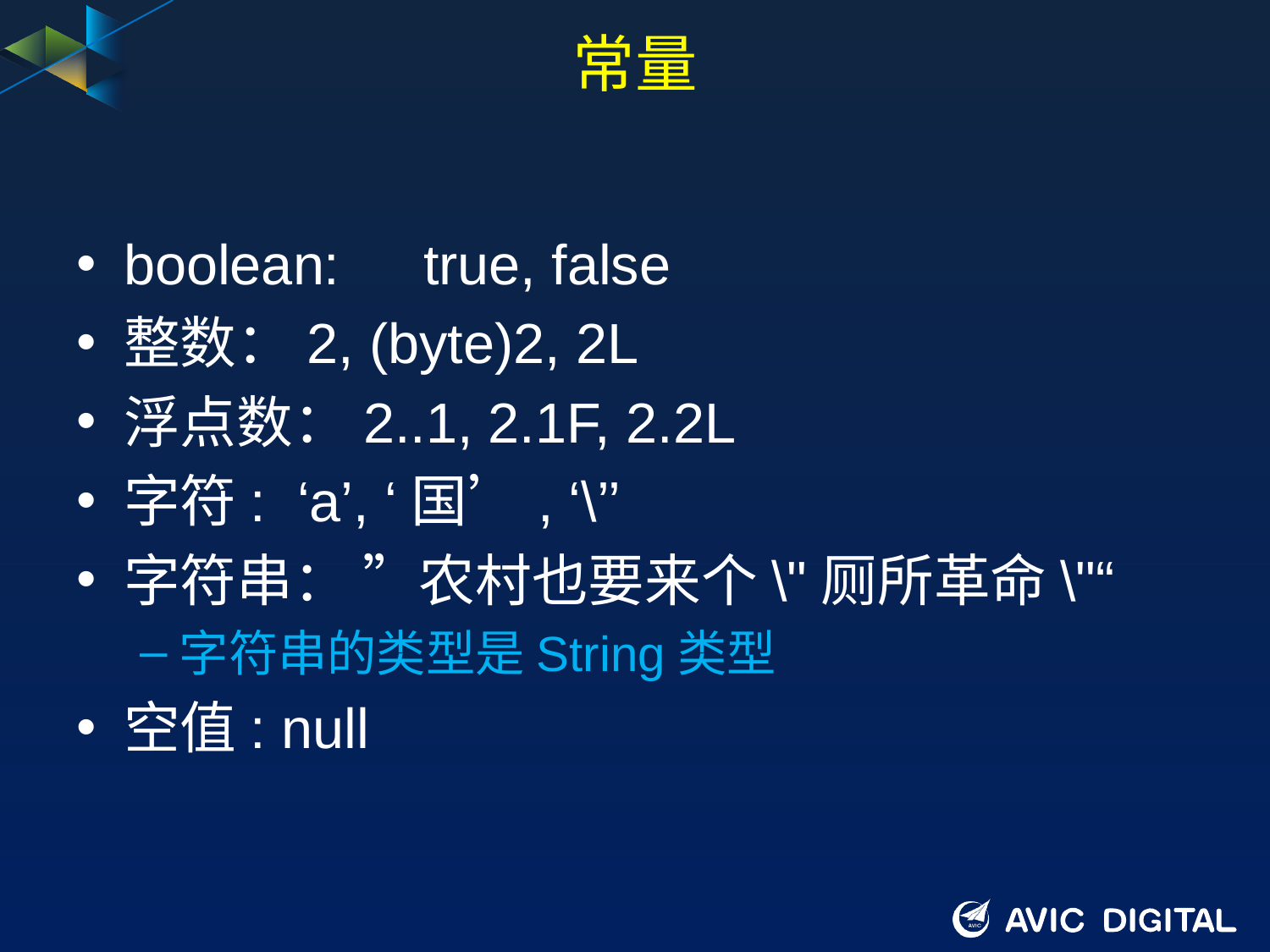

# 常量
boolean:　true, false
整数：2, (byte)2, 2L
浮点数：2..1, 2.1F, 2.2L
字符:  ‘a’, ‘国’, ‘\’’
字符串： ”农村也要来个\"厕所革命\"“
字符串的类型是String类型
空值: null